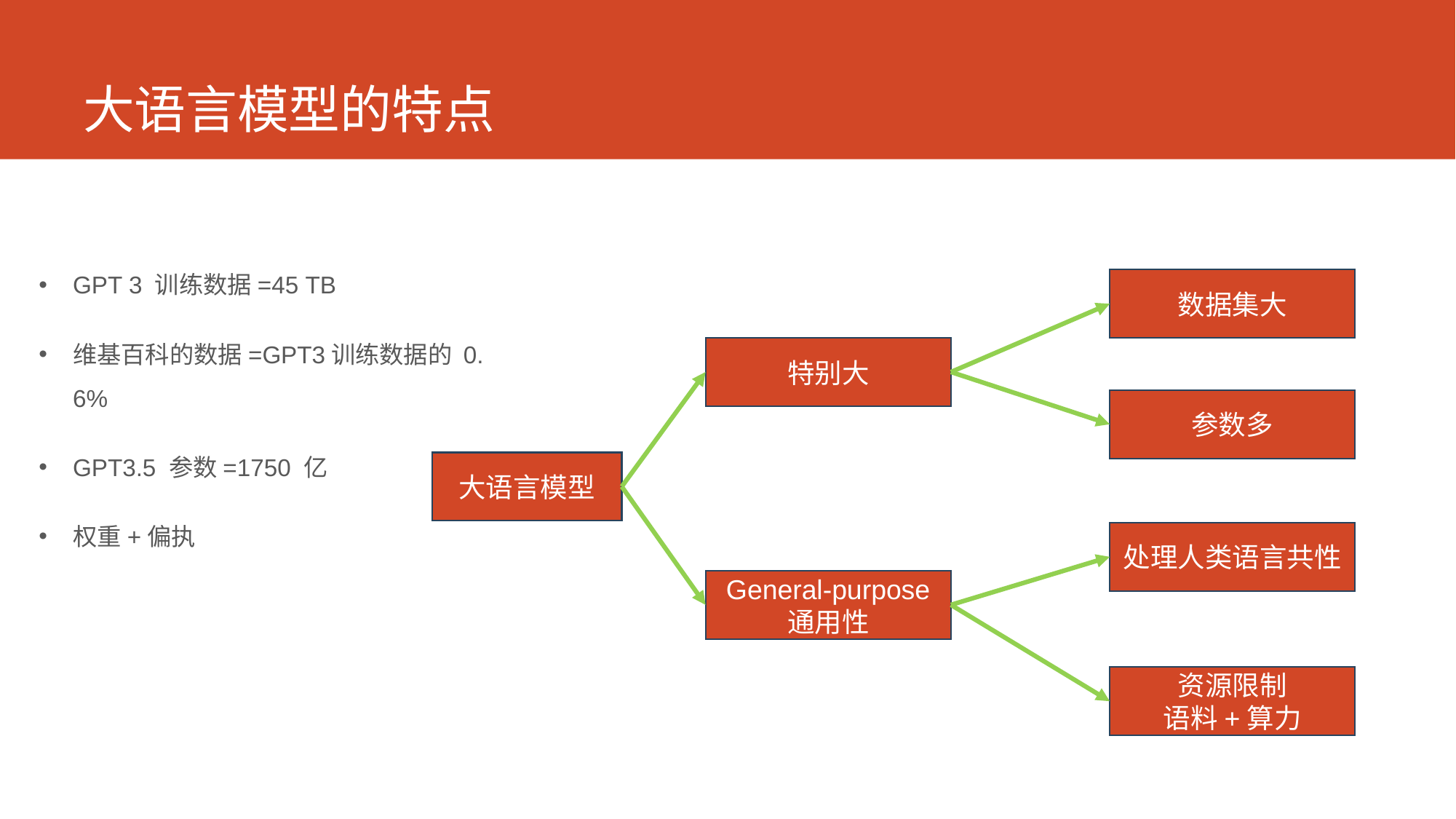

# 大语言模型的特点
GPT 3 训练数据=45 TB
维基百科的数据=GPT3训练数据的 0. 6%
GPT3.5 参数=1750 亿
权重+偏执
数据集大
特别大
参数多
大语言模型
处理人类语言共性
General-purpose
通用性
资源限制
语料+算力